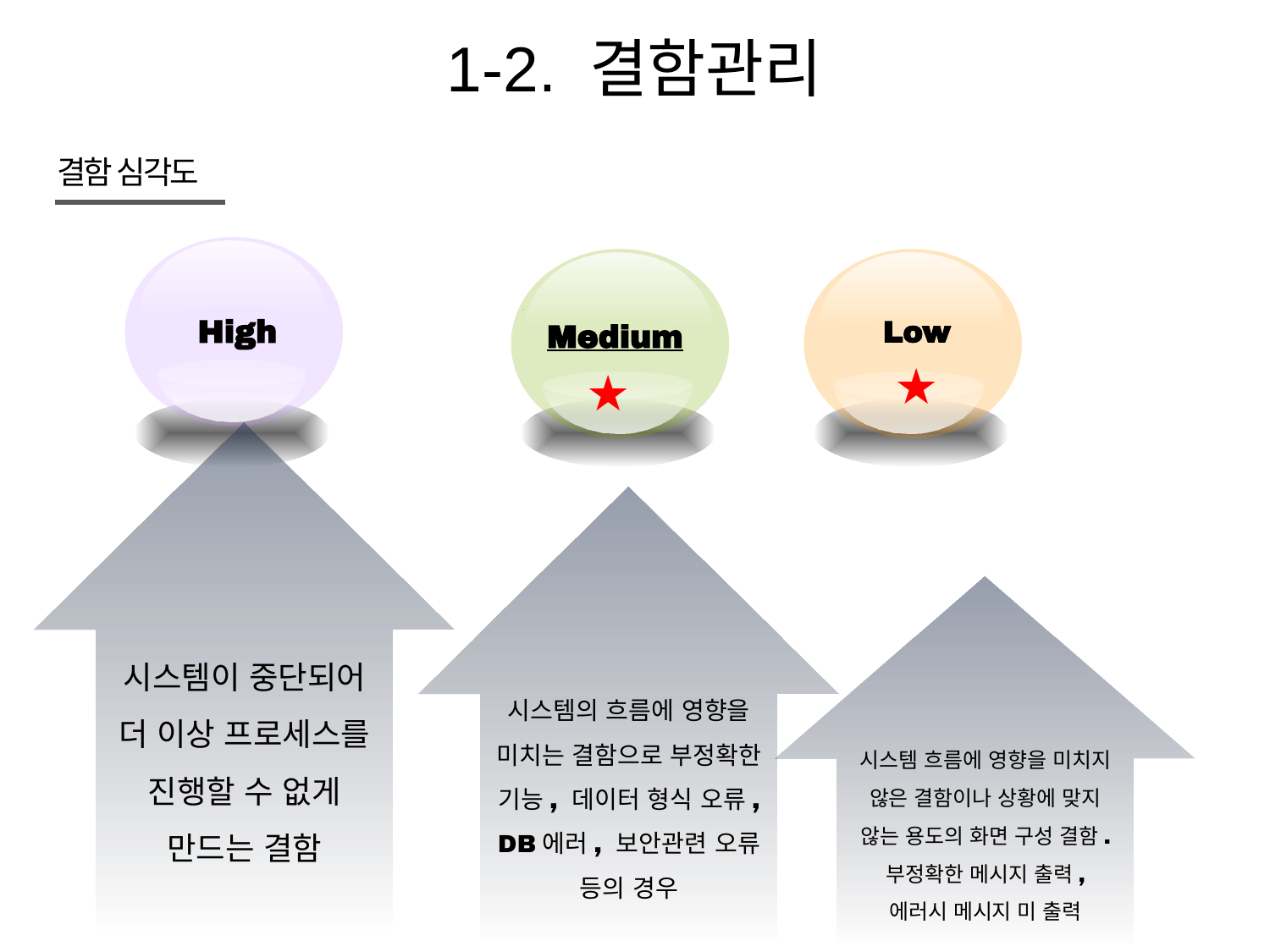

# 1-2. 결함관리
결함 심각도

High

Medium

Low

★
★

시스템이 중단되어 더 이상 프로세스를 진행할 수 없게 만드는 결함

시스템의 흐름에 영향을 미치는 결함으로 부정확한 기능, 데이터 형식 오류, DB에러, 보안관련 오류 등의 경우

시스템 흐름에 영향을 미치지 않은 결함이나 상황에 맞지 않는 용도의 화면 구성 결함. 부정확한 메시지 출력, 에러시 메시지 미 출력